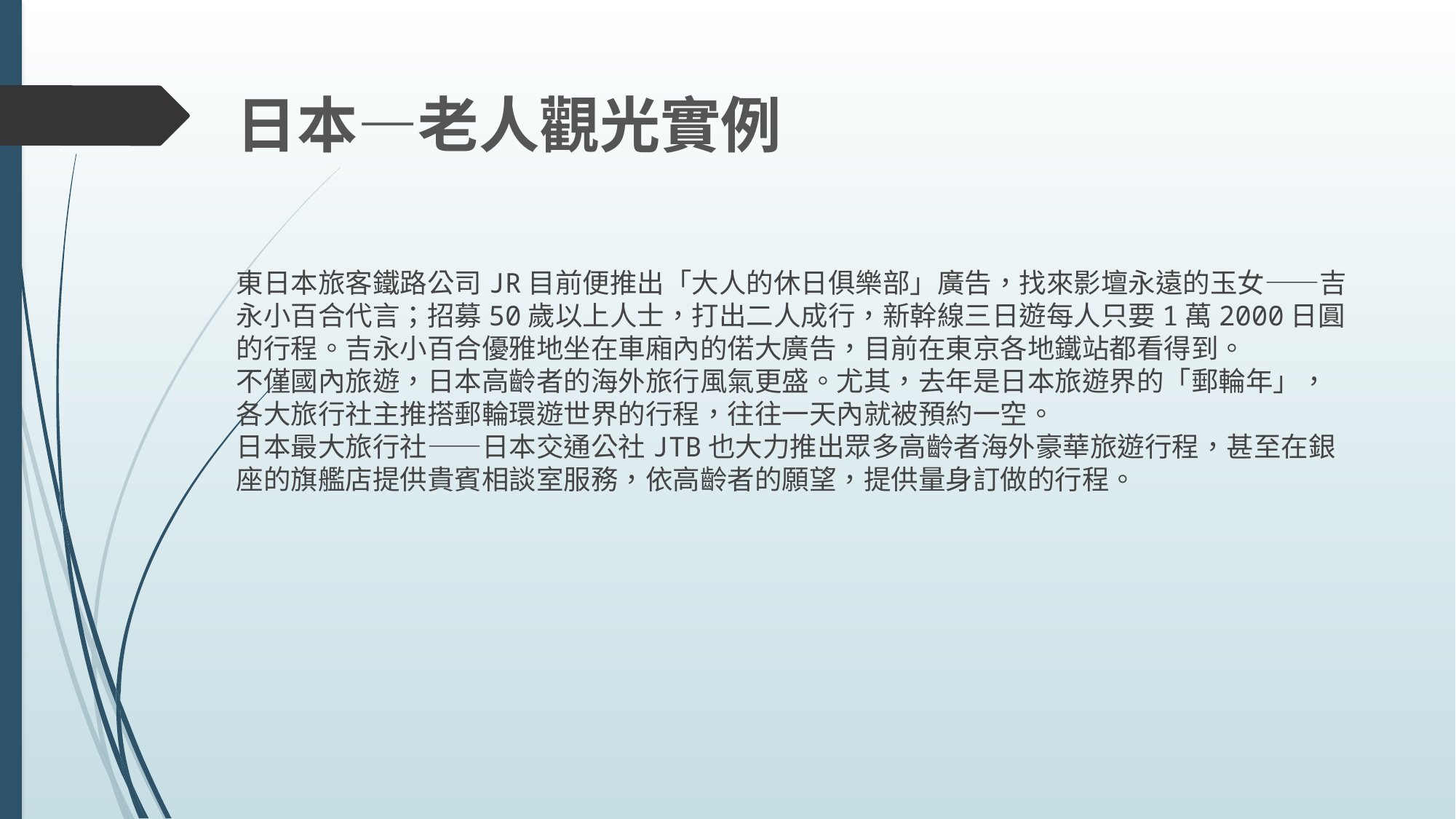

日本—老人觀光實例

東日本旅客鐵路公司JR目前便推出「大人的休日俱樂部」廣告，找來影壇永遠的玉女——吉永小百合代言；招募50歲以上人士，打出二人成行，新幹線三日遊每人只要1萬2000日圓的行程。吉永小百合優雅地坐在車廂內的偌大廣告，目前在東京各地鐵站都看得到。
不僅國內旅遊，日本高齡者的海外旅行風氣更盛。尤其，去年是日本旅遊界的「郵輪年」，各大旅行社主推搭郵輪環遊世界的行程，往往一天內就被預約一空。
日本最大旅行社——日本交通公社JTB也大力推出眾多高齡者海外豪華旅遊行程，甚至在銀座的旗艦店提供貴賓相談室服務，依高齡者的願望，提供量身訂做的行程。